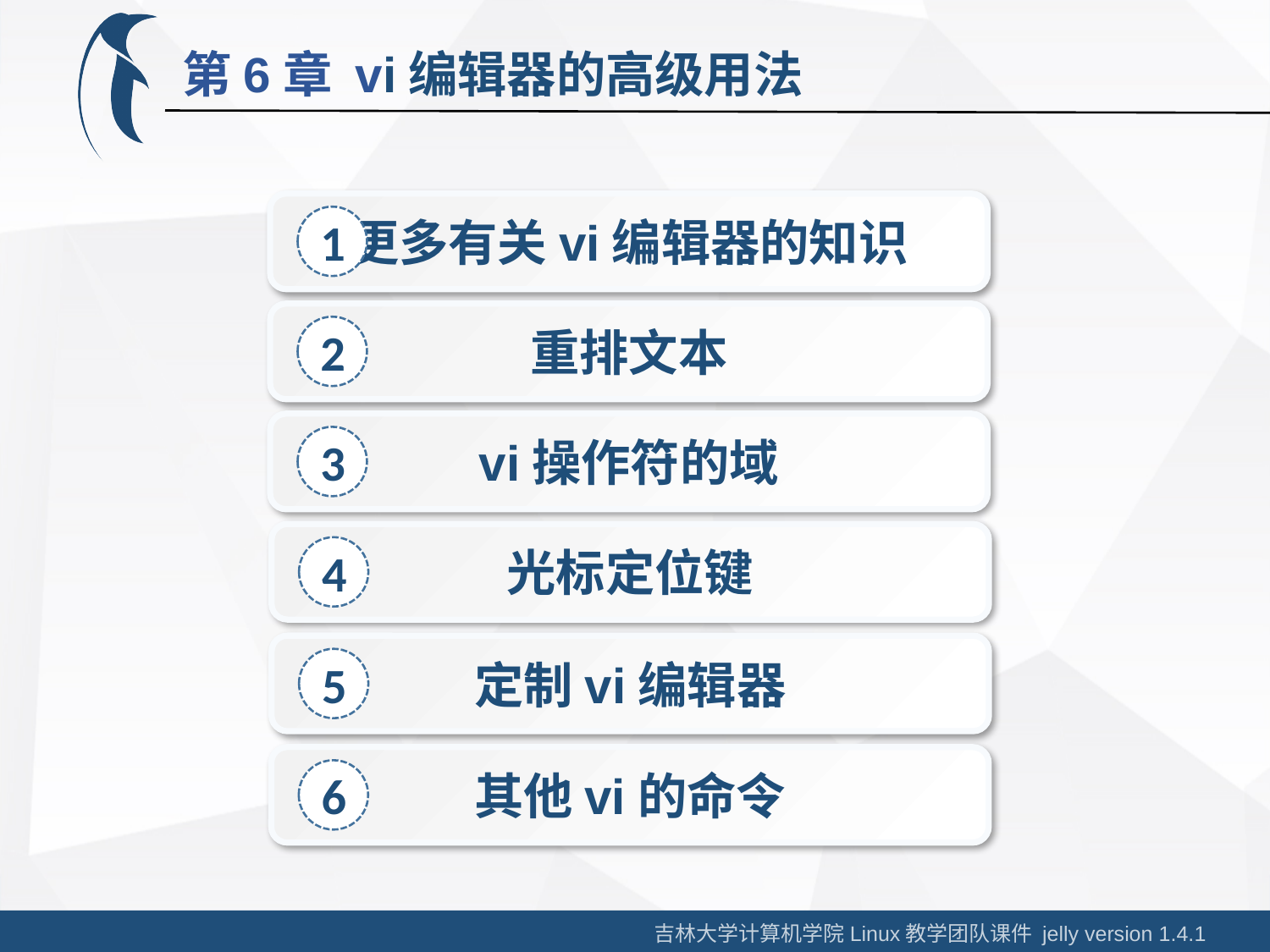

第6章 vi编辑器的高级用法
更多有关vi编辑器的知识
1
重排文本
2
vi操作符的域
3
光标定位键
4
定制vi编辑器
5
其他vi的命令
6